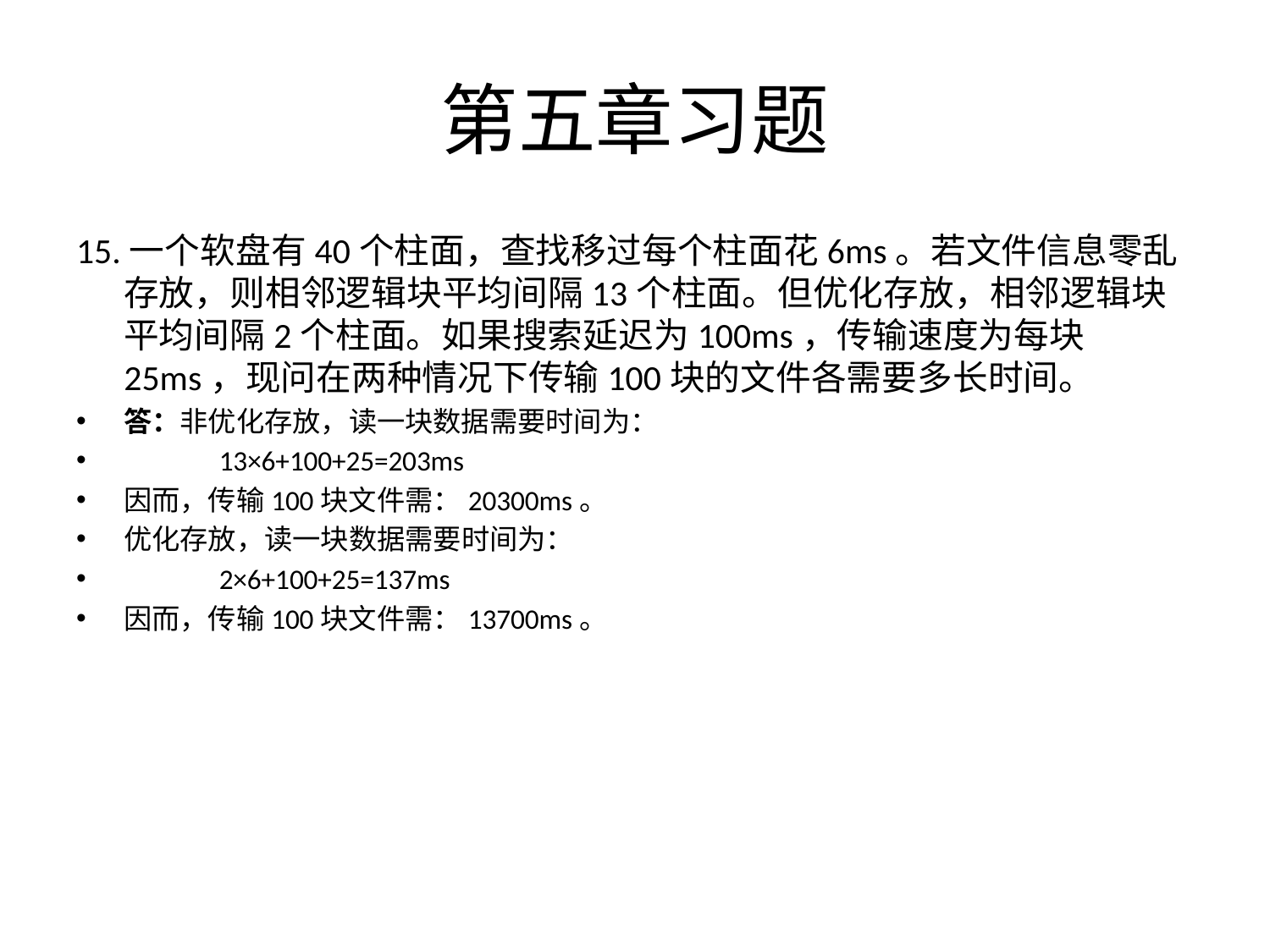

# 第五章习题
15.一个软盘有40个柱面，查找移过每个柱面花6ms。若文件信息零乱存放，则相邻逻辑块平均间隔13个柱面。但优化存放，相邻逻辑块平均间隔2个柱面。如果搜索延迟为100ms，传输速度为每块25ms，现问在两种情况下传输100块的文件各需要多长时间。
答：非优化存放，读一块数据需要时间为：
               13×6+100+25=203ms
因而，传输100块文件需：20300ms。
优化存放，读一块数据需要时间为：
               2×6+100+25=137ms
因而，传输100块文件需：13700ms。